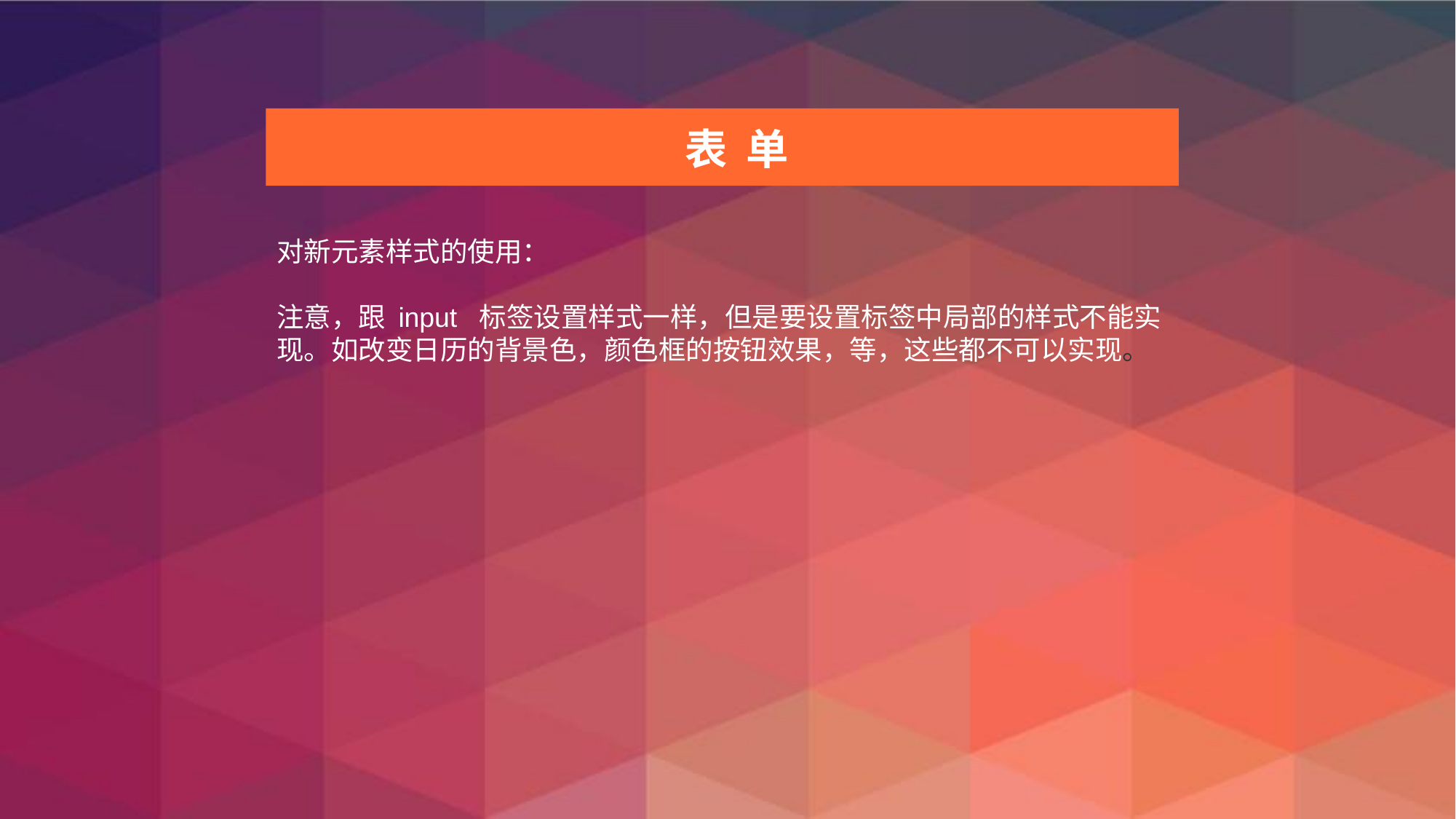

表  单
对新元素样式的使用：

注意，跟 input  标签设置样式一样，但是要设置标签中局部的样式不能实现。如改变日历的背景色，颜色框的按钮效果，等，这些都不可以实现。